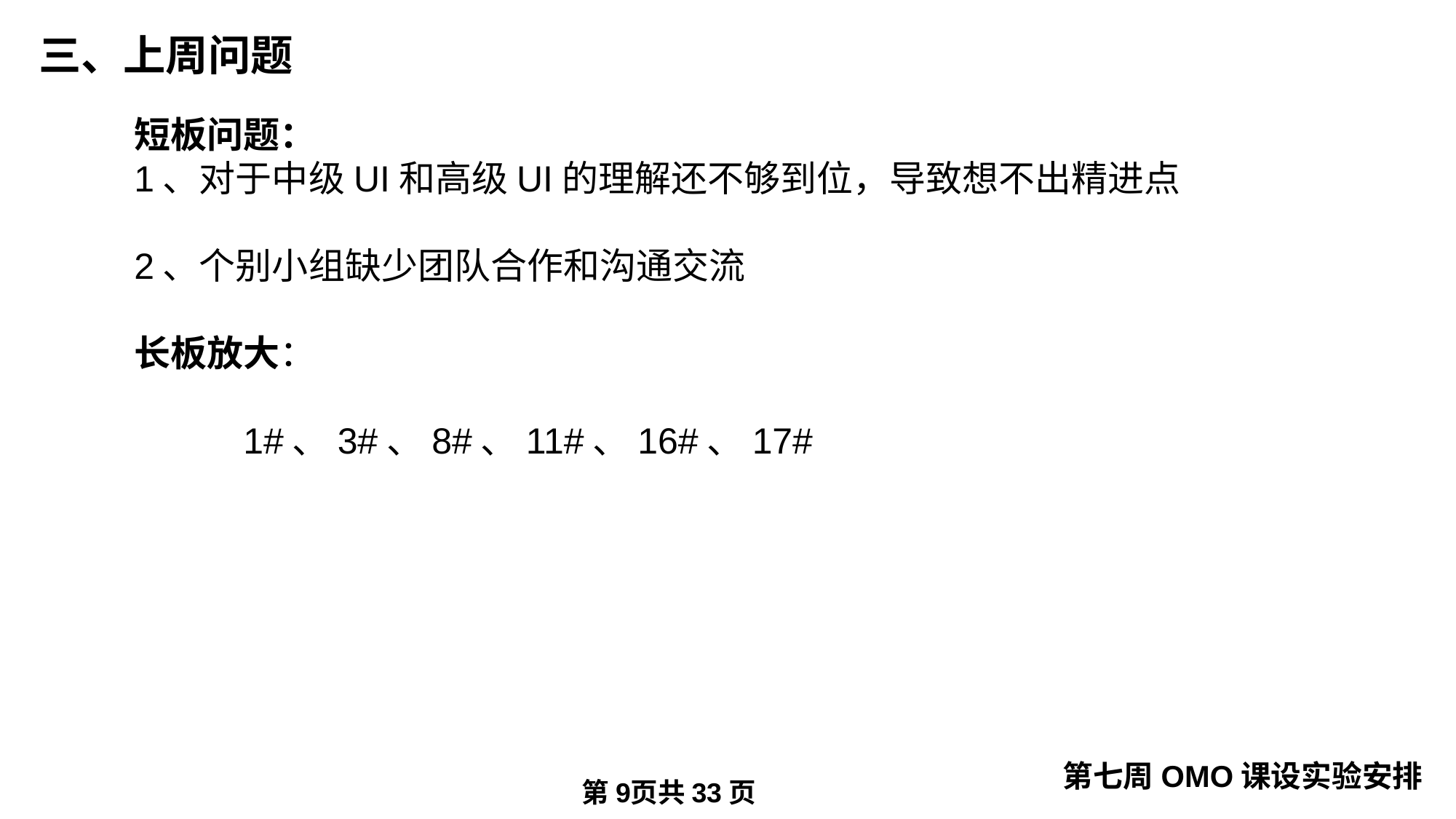

三、上周问题

短板问题：
1、对于中级UI和高级UI的理解还不够到位，导致想不出精进点

2、个别小组缺少团队合作和沟通交流

长板放大：

	1#、3#、8#、11#、16#、17#

第七周OMO课设实验安排
第9页共33页